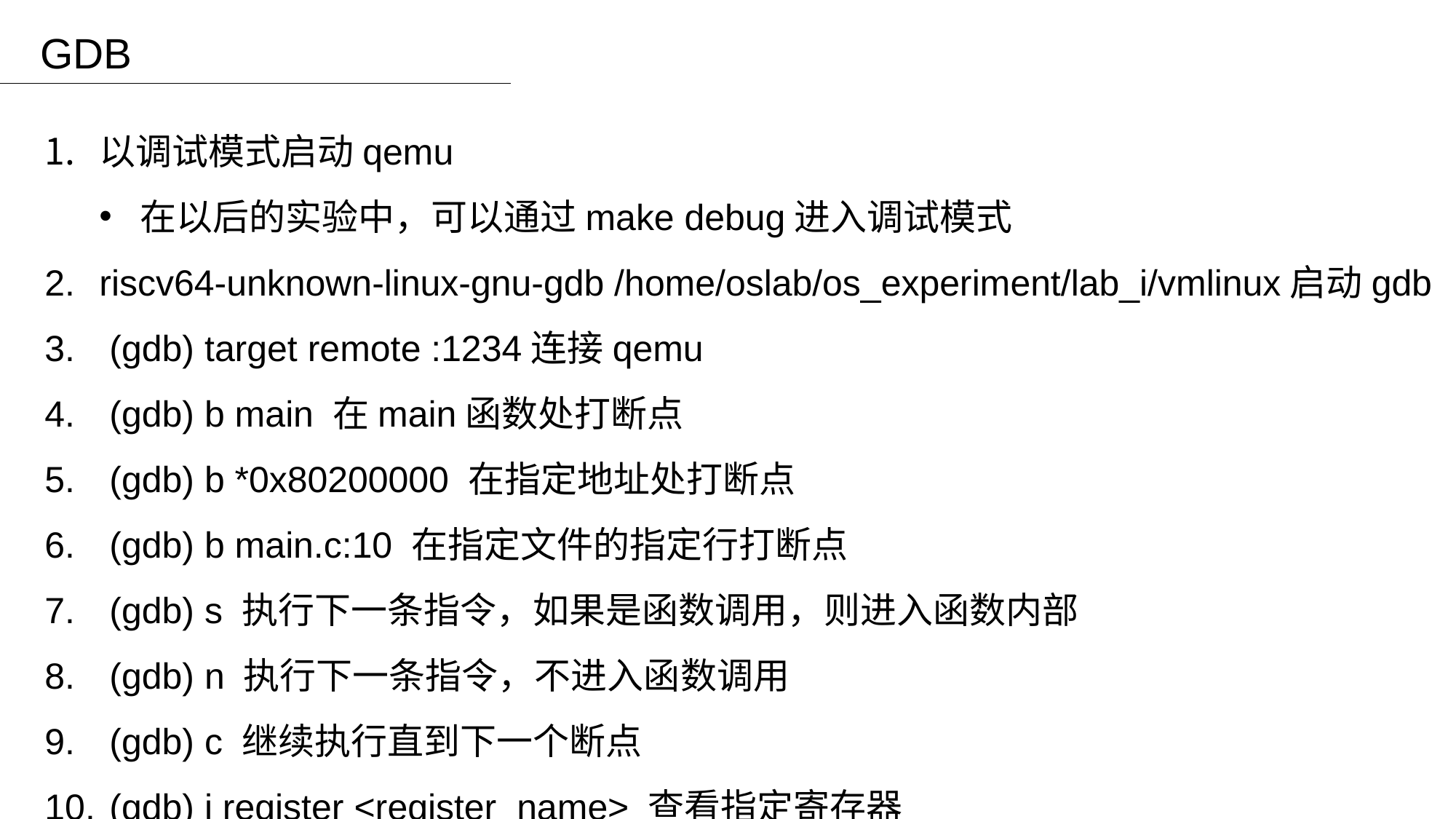

GDB
以调试模式启动qemu
在以后的实验中，可以通过make debug进入调试模式
riscv64-unknown-linux-gnu-gdb /home/oslab/os_experiment/lab_i/vmlinux启动gdb
 (gdb) target remote :1234连接qemu
 (gdb) b main 在main函数处打断点
 (gdb) b *0x80200000 在指定地址处打断点
 (gdb) b main.c:10 在指定文件的指定行打断点
 (gdb) s 执行下一条指令，如果是函数调用，则进入函数内部
 (gdb) n 执行下一条指令，不进入函数调用
 (gdb) c 继续执行直到下一个断点
 (gdb) i register <register_name> 查看指定寄存器